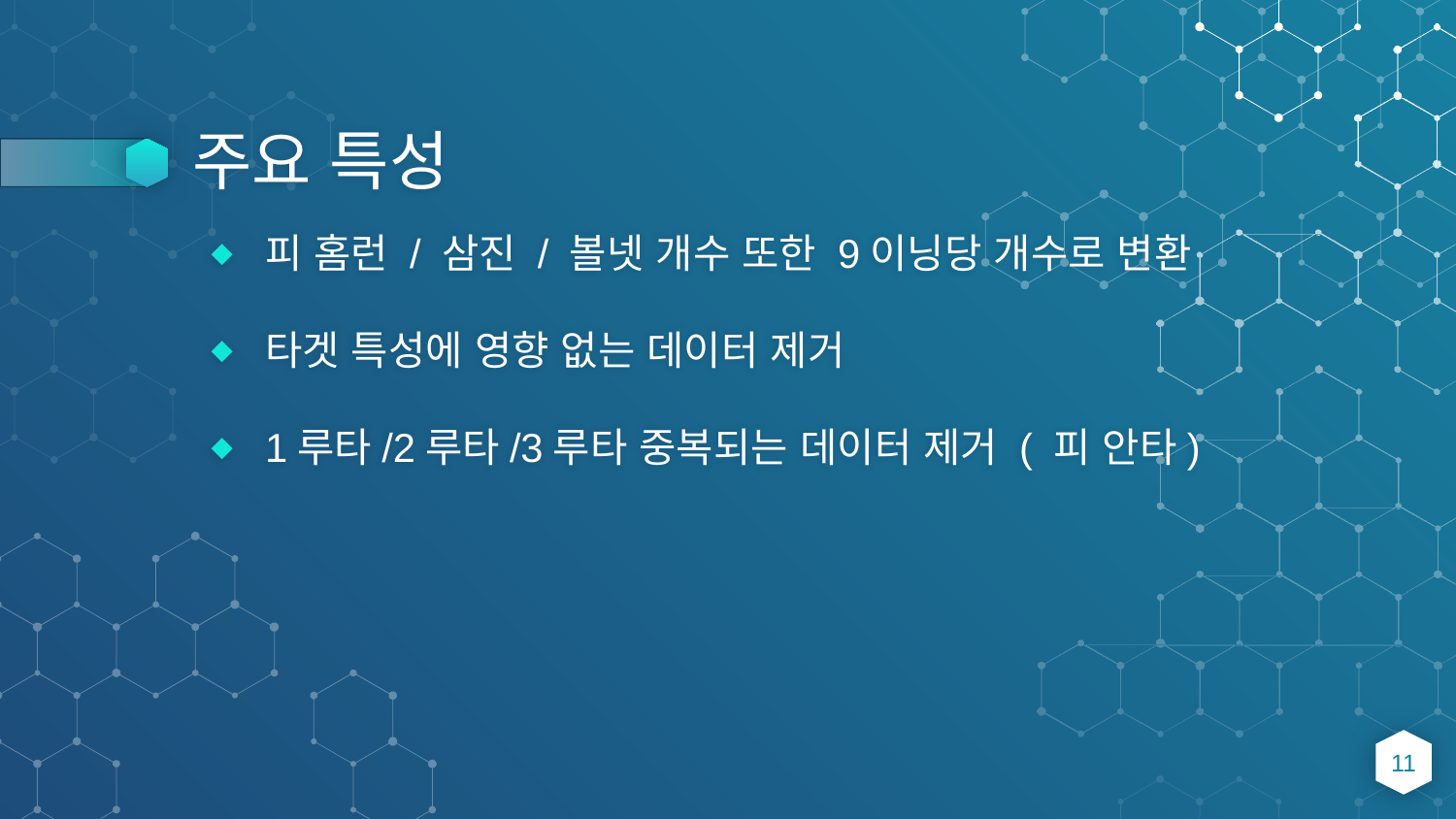

# 주요 특성
피 홈런 / 삼진 / 볼넷 개수 또한 9이닝당 개수로 변환

타겟 특성에 영향 없는 데이터 제거

1루타/2루타/3루타 중복되는 데이터 제거 ( 피 안타)
11